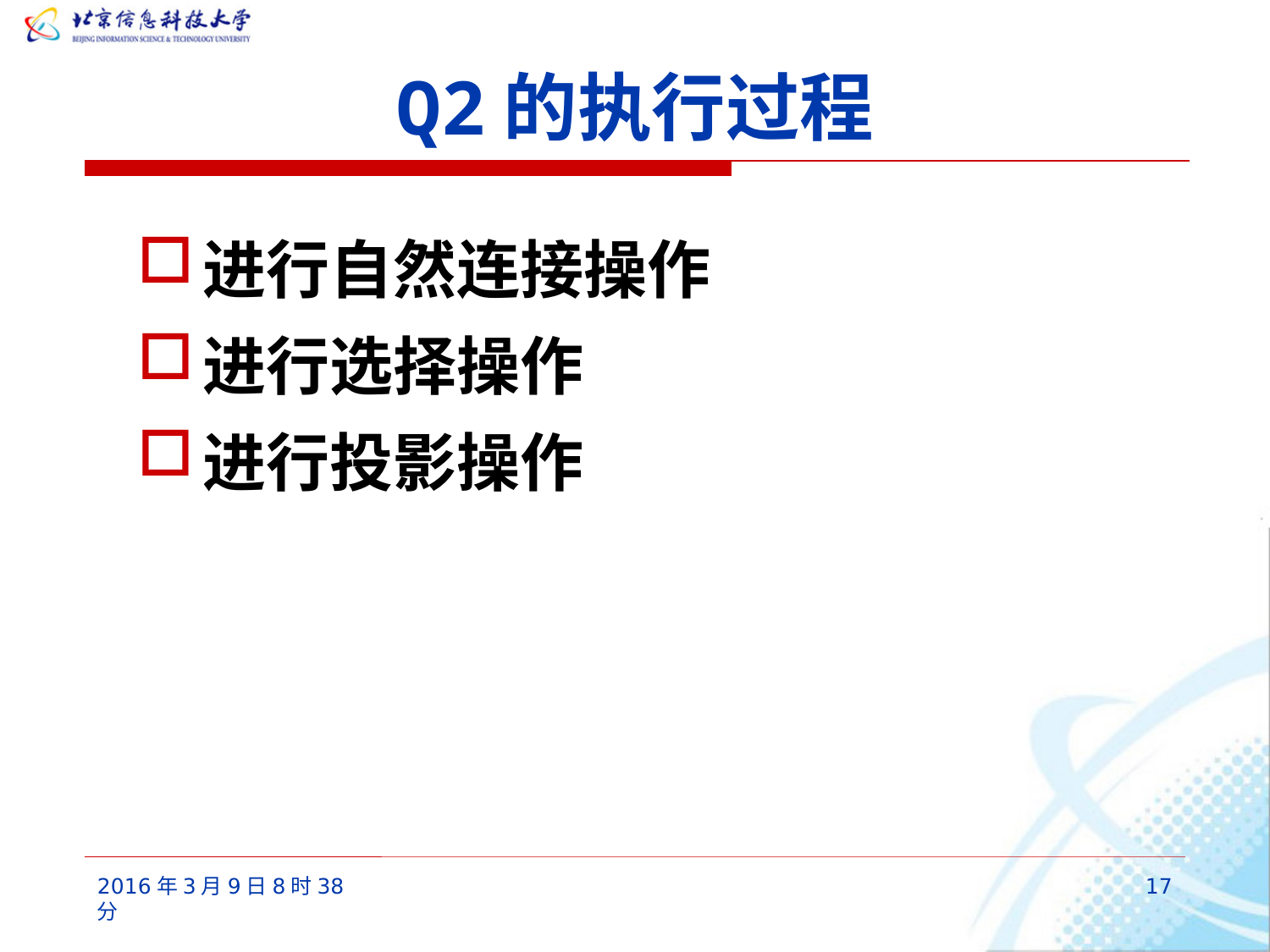

# Q2的执行过程
进行自然连接操作
进行选择操作
进行投影操作
2016年3月9日8时38分
17